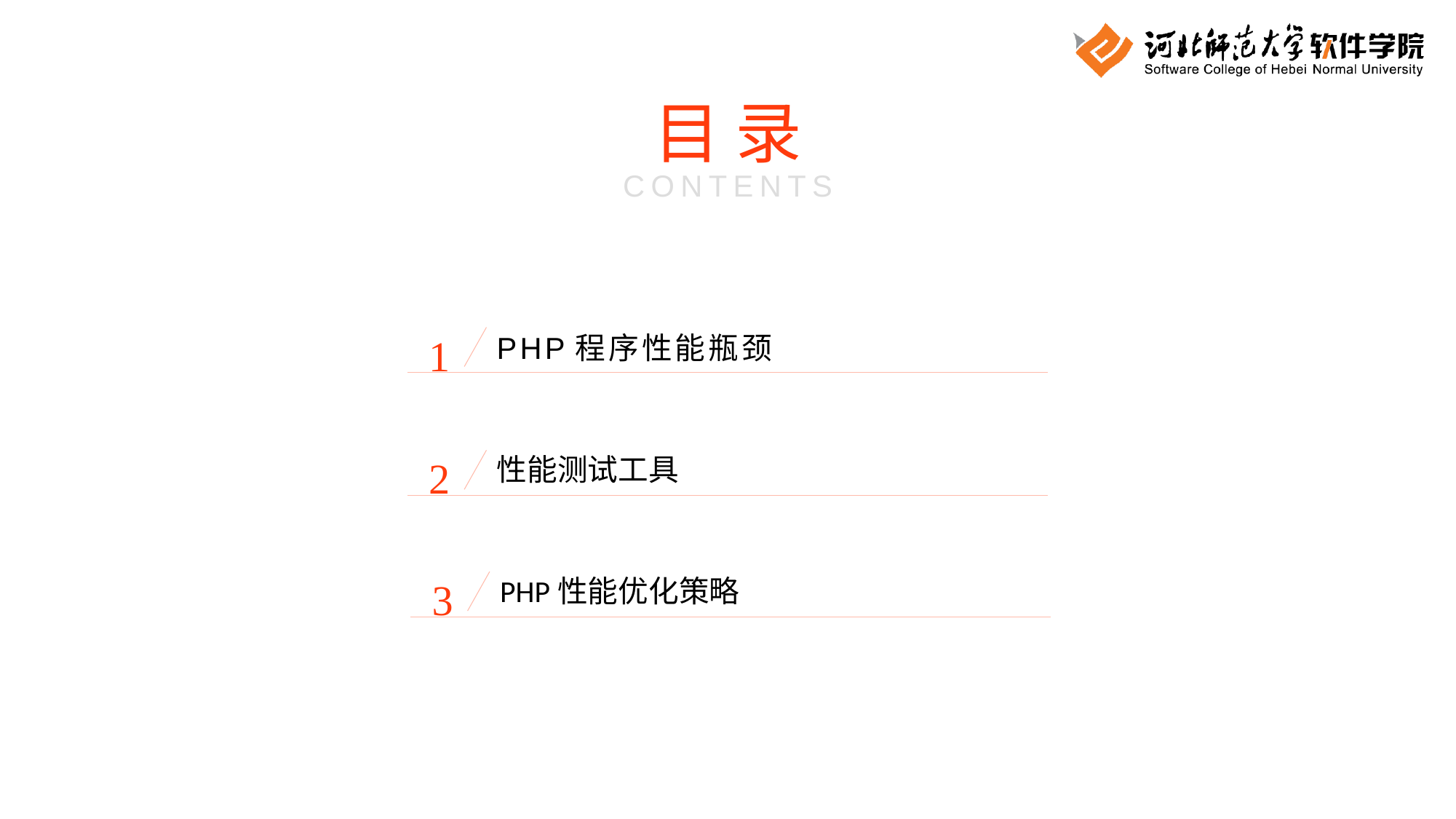

目 录
CONTENTS
1
PHP程序性能瓶颈
2
性能测试工具
3
PHP性能优化策略